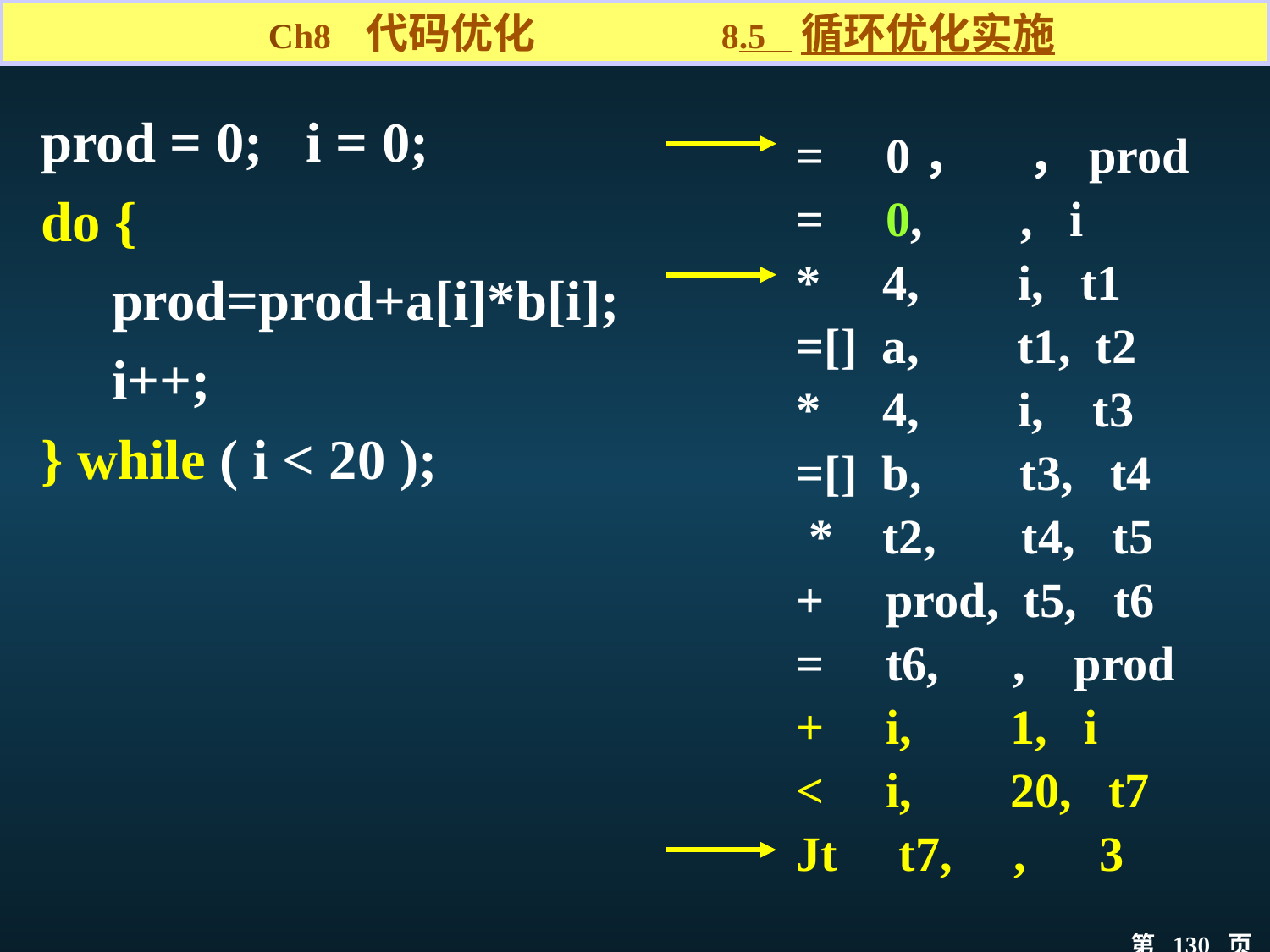

Ch8   代码优化                      8.5   循环优化实施
prod = 0;   i = 0;
do {
     prod=prod+a[i]*b[i];
     i++;
} while ( i < 20 );
=     0，     ，prod
=     0,        ,   i
*     4,        i,   t1
=[]  a,        t1,  t2
*     4,        i,    t3
=[]  b,        t3,   t4
 *    t2,       t4,   t5
+     prod,  t5,   t6
=     t6,      ,    prod
+     i,        1,   i
<     i,        20,   t7
Jt     t7,     ,      3